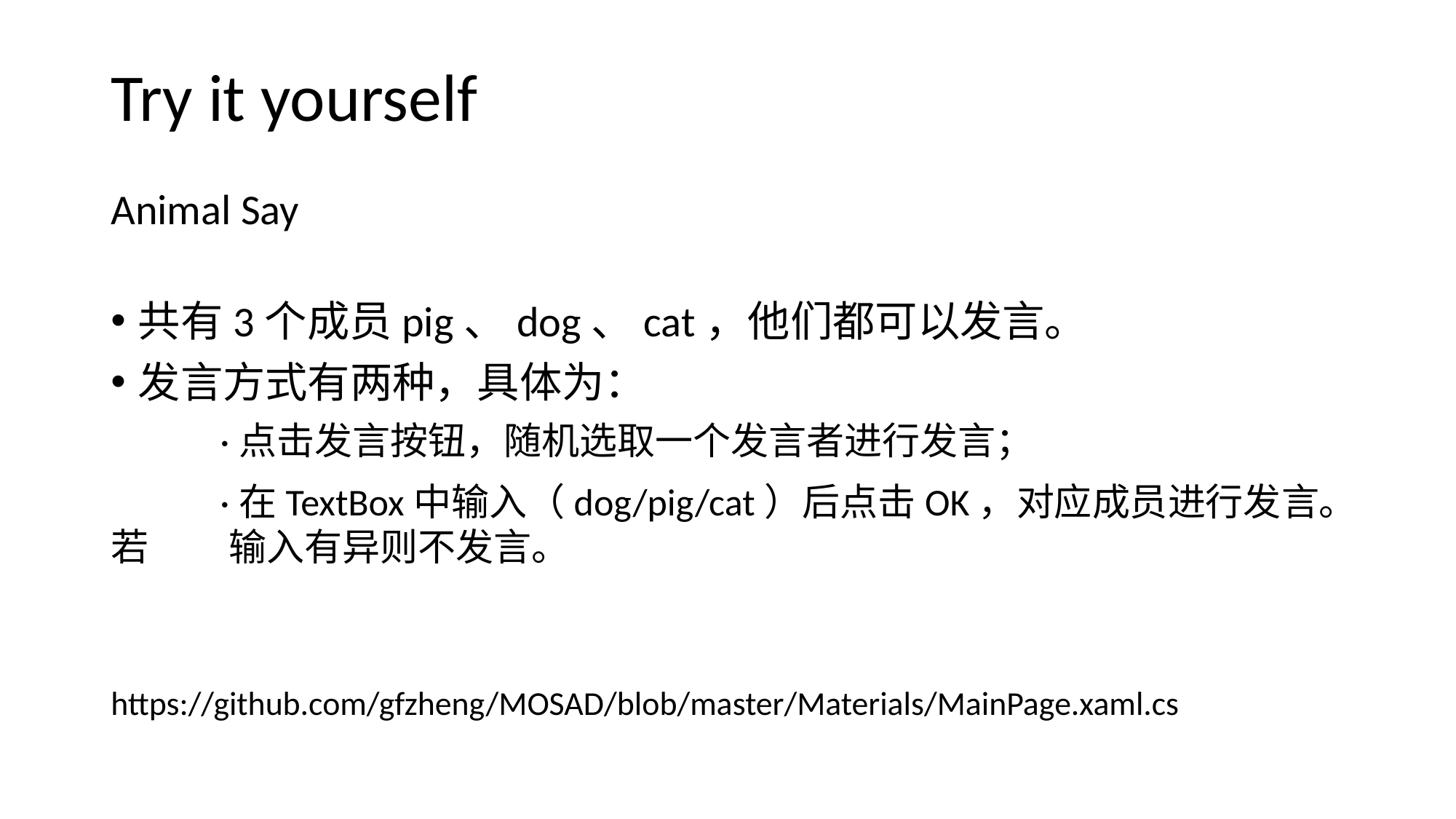

# Try it yourself
Animal Say

共有3个成员pig、dog、cat，他们都可以发言。
发言方式有两种，具体为：
	·点击发言按钮，随机选取一个发言者进行发言；
	·在TextBox中输入（dog/pig/cat）后点击OK，对应成员进行发言。若	 输入有异则不发言。

https://github.com/gfzheng/MOSAD/blob/master/Materials/MainPage.xaml.cs